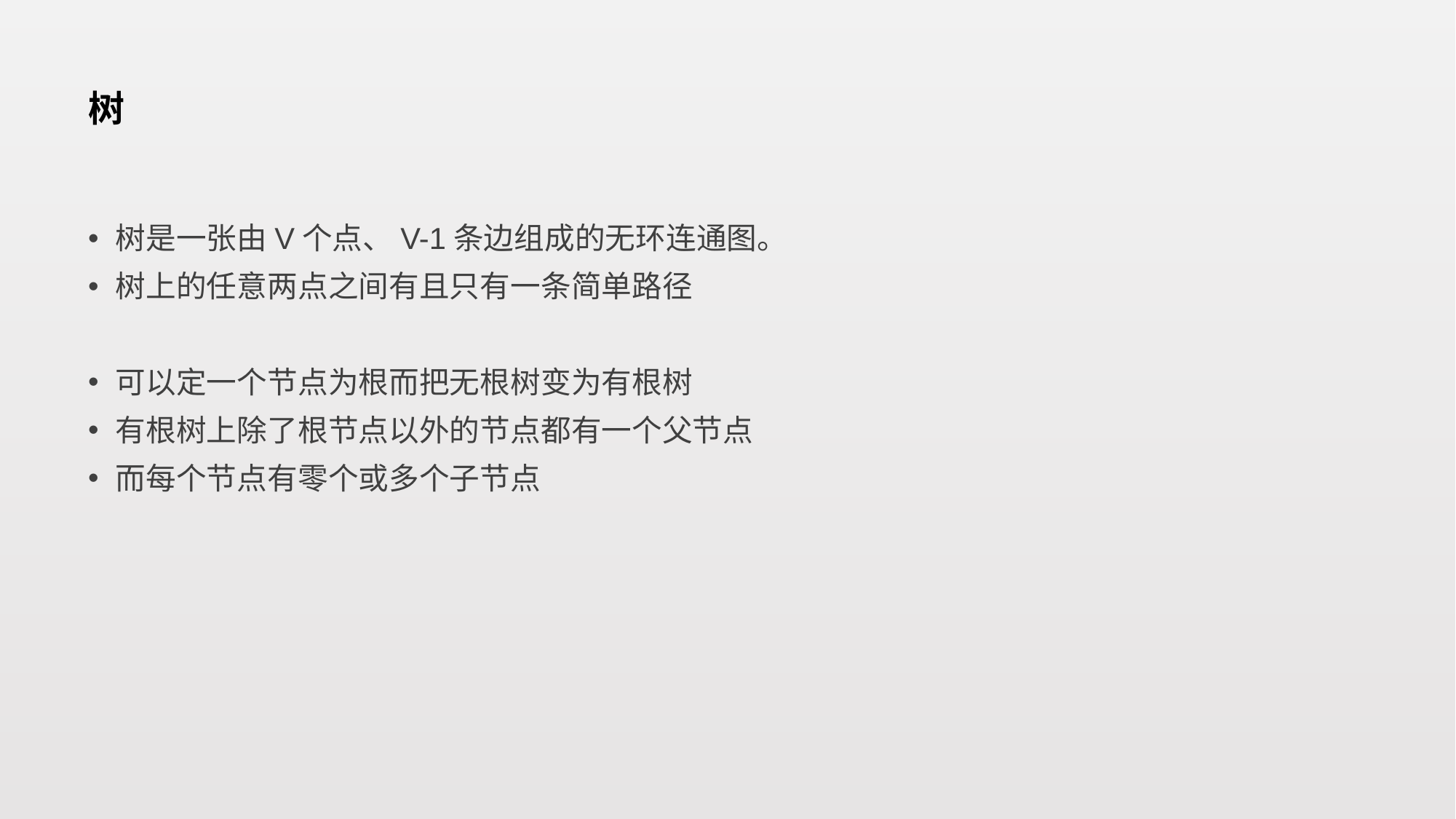

# 树
树是一张由V个点、V-1条边组成的无环连通图。
树上的任意两点之间有且只有一条简单路径

可以定一个节点为根而把无根树变为有根树
有根树上除了根节点以外的节点都有一个父节点
而每个节点有零个或多个子节点